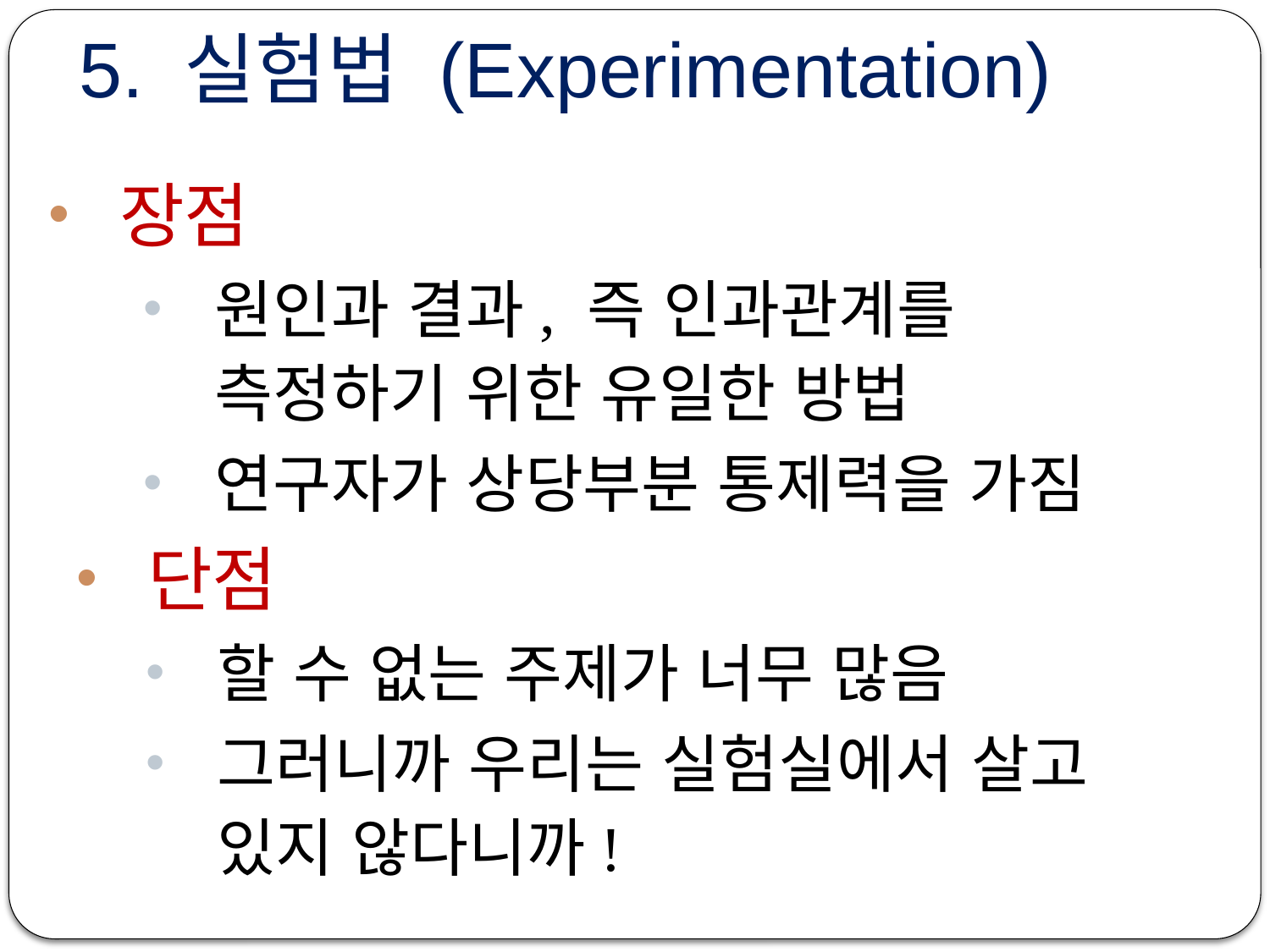

# 5. 실험법 (Experimentation)
장점
원인과 결과, 즉 인과관계를 측정하기 위한 유일한 방법
연구자가 상당부분 통제력을 가짐
단점
할 수 없는 주제가 너무 많음
그러니까 우리는 실험실에서 살고 있지 않다니까!